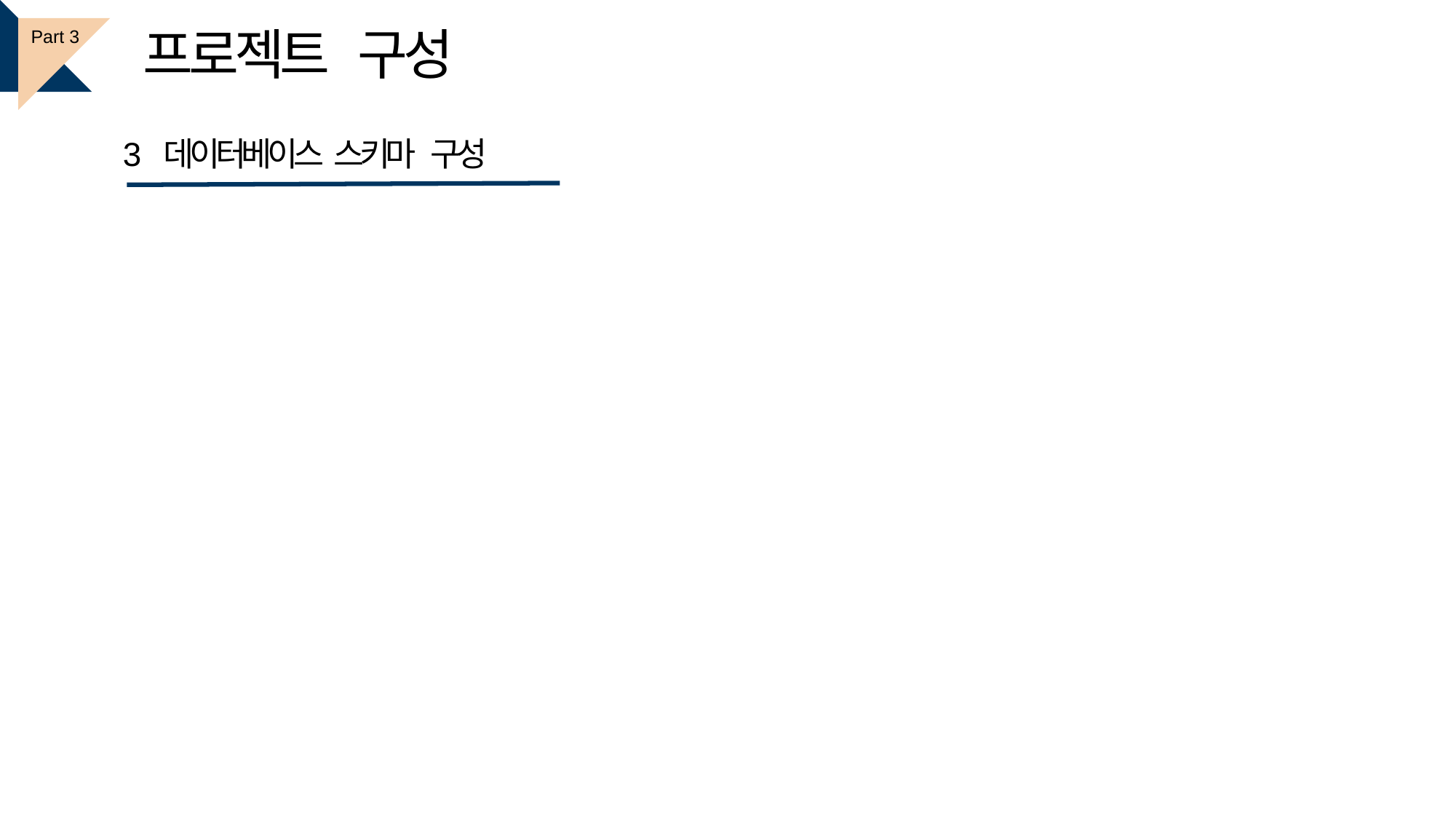

프로젝트   구성

Part 3
3   데이터베이스   스키마    구성